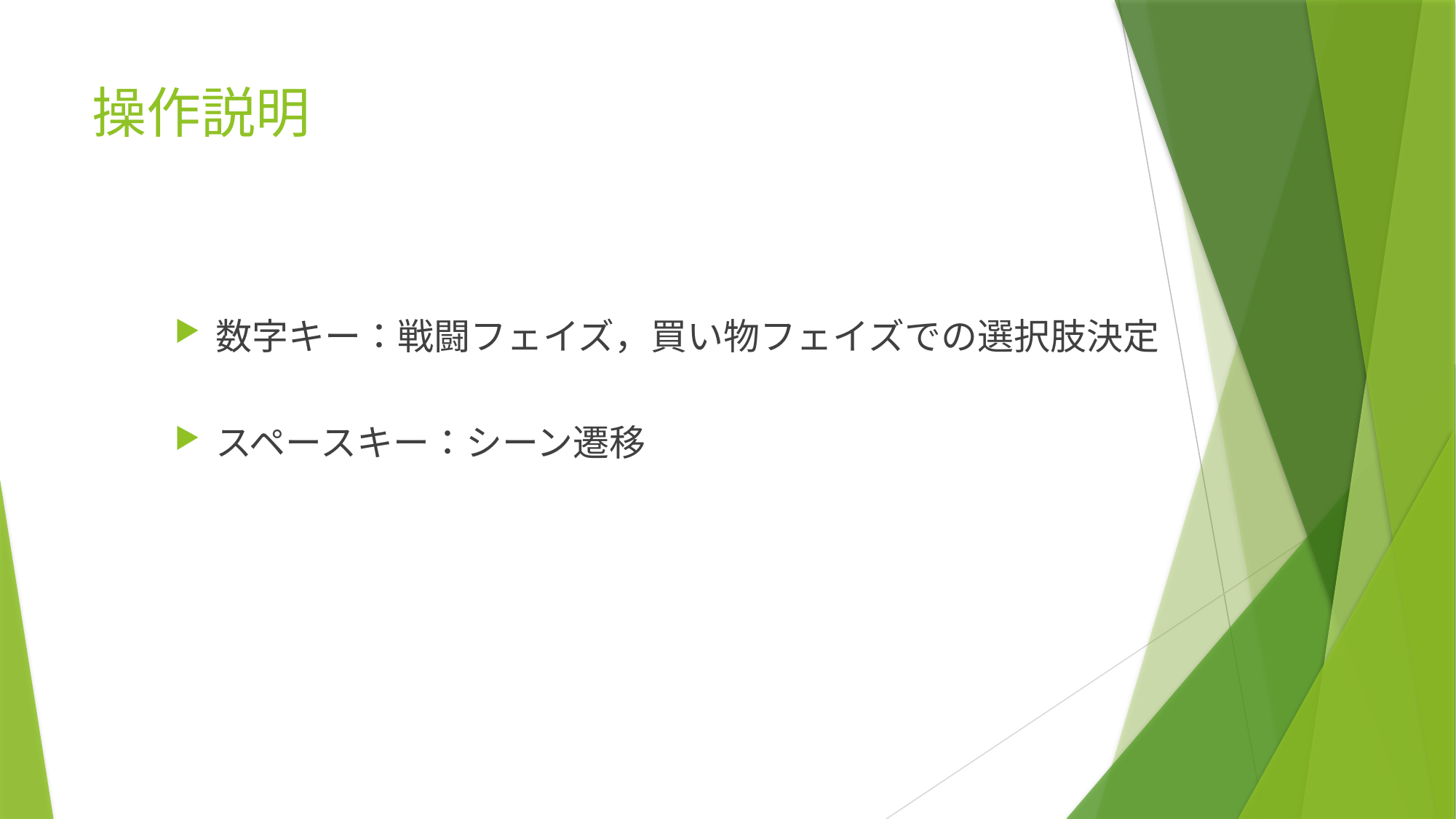

# 操作説明
数字キー：戦闘フェイズ，買い物フェイズでの選択肢決定

スペースキー：シーン遷移